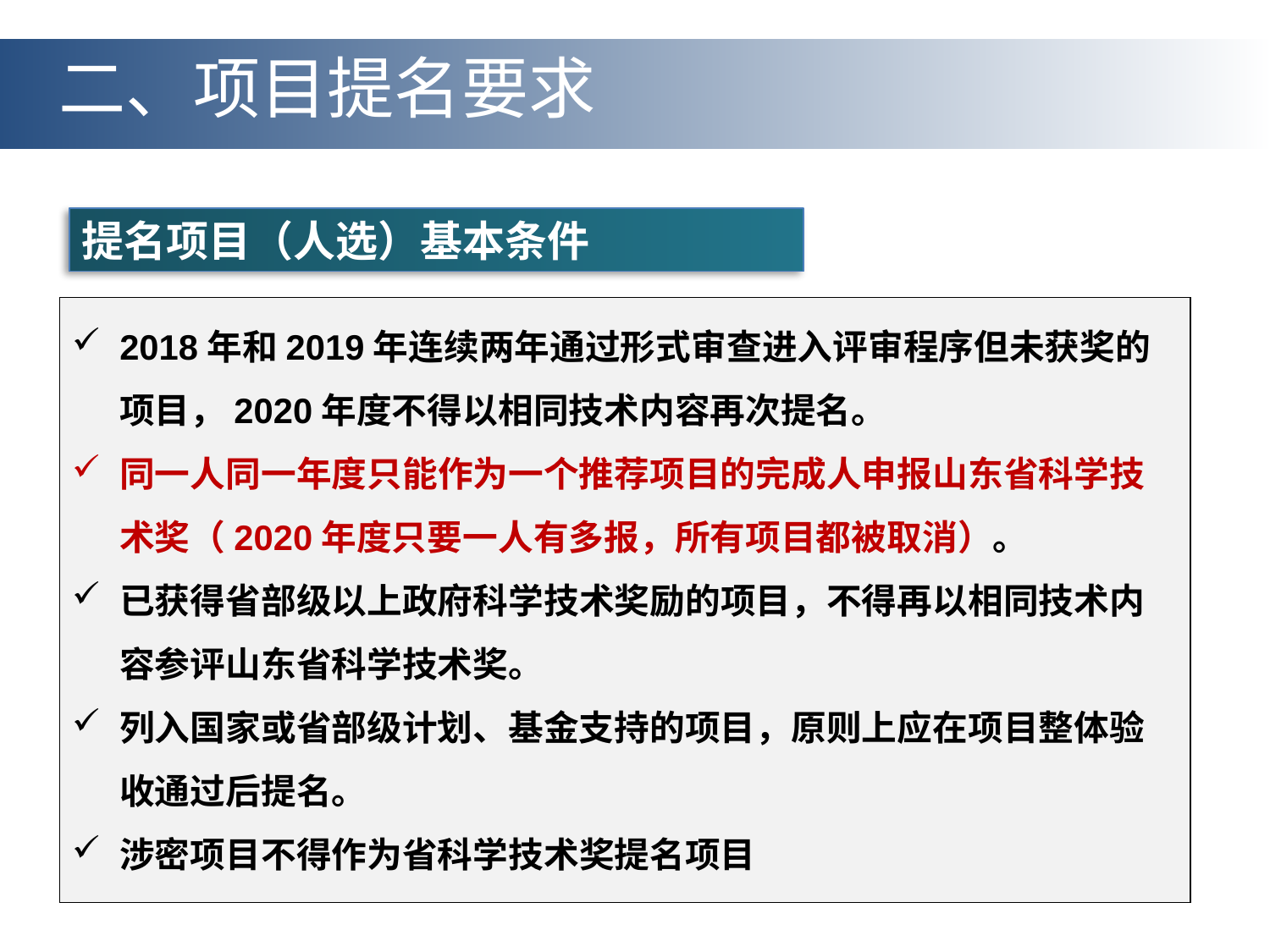

二、项目提名要求
提名项目（人选）基本条件
2018年和2019年连续两年通过形式审查进入评审程序但未获奖的项目，2020年度不得以相同技术内容再次提名。
同一人同一年度只能作为一个推荐项目的完成人申报山东省科学技术奖（2020年度只要一人有多报，所有项目都被取消）。
已获得省部级以上政府科学技术奖励的项目，不得再以相同技术内容参评山东省科学技术奖。
列入国家或省部级计划、基金支持的项目，原则上应在项目整体验收通过后提名。
涉密项目不得作为省科学技术奖提名项目